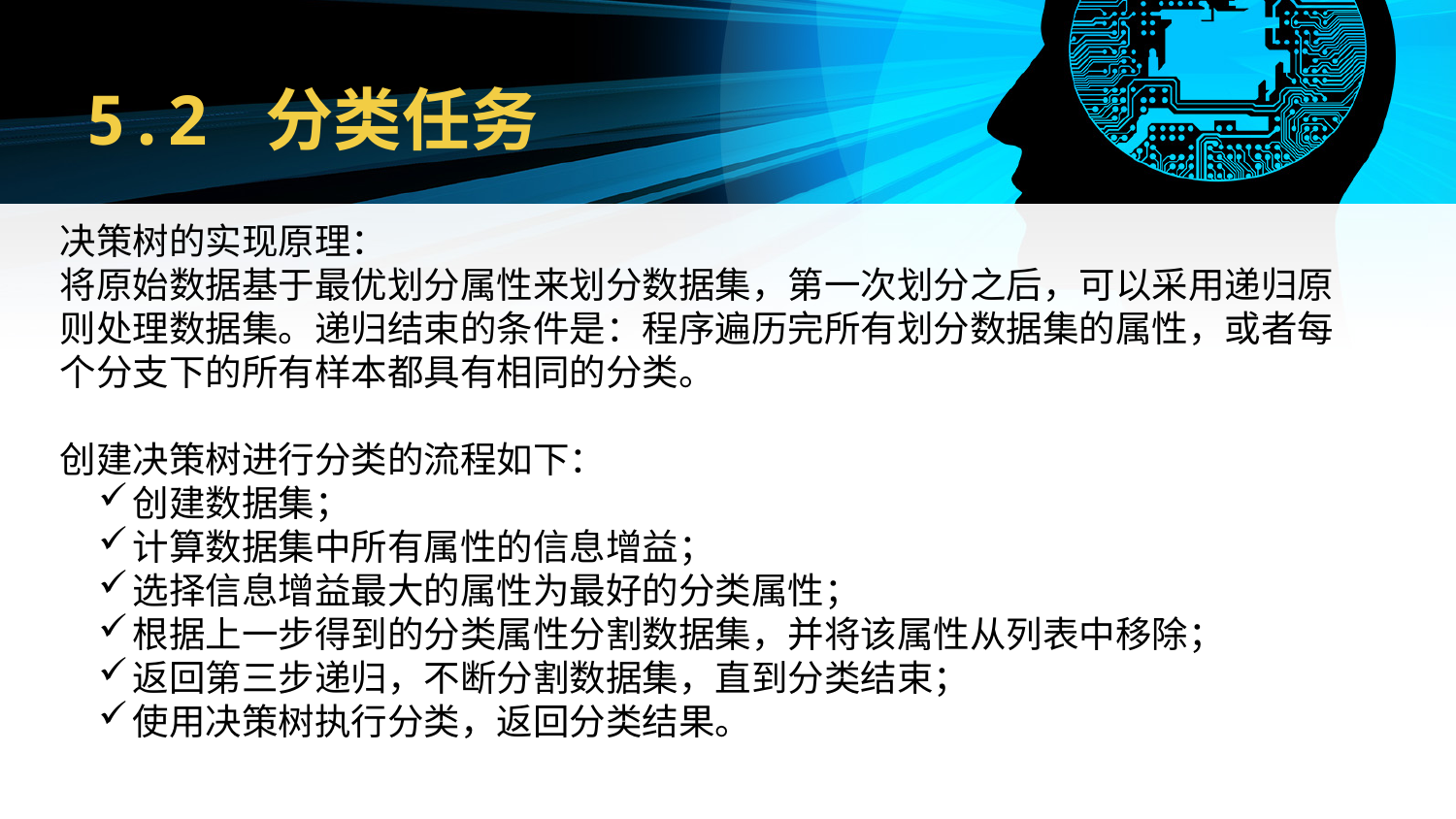

# 5.2 分类任务
决策树的实现原理：
将原始数据基于最优划分属性来划分数据集，第一次划分之后，可以采用递归原则处理数据集。递归结束的条件是：程序遍历完所有划分数据集的属性，或者每个分支下的所有样本都具有相同的分类。

创建决策树进行分类的流程如下：
创建数据集；
计算数据集中所有属性的信息增益；
选择信息增益最大的属性为最好的分类属性；
根据上一步得到的分类属性分割数据集，并将该属性从列表中移除；
返回第三步递归，不断分割数据集，直到分类结束；
使用决策树执行分类，返回分类结果。